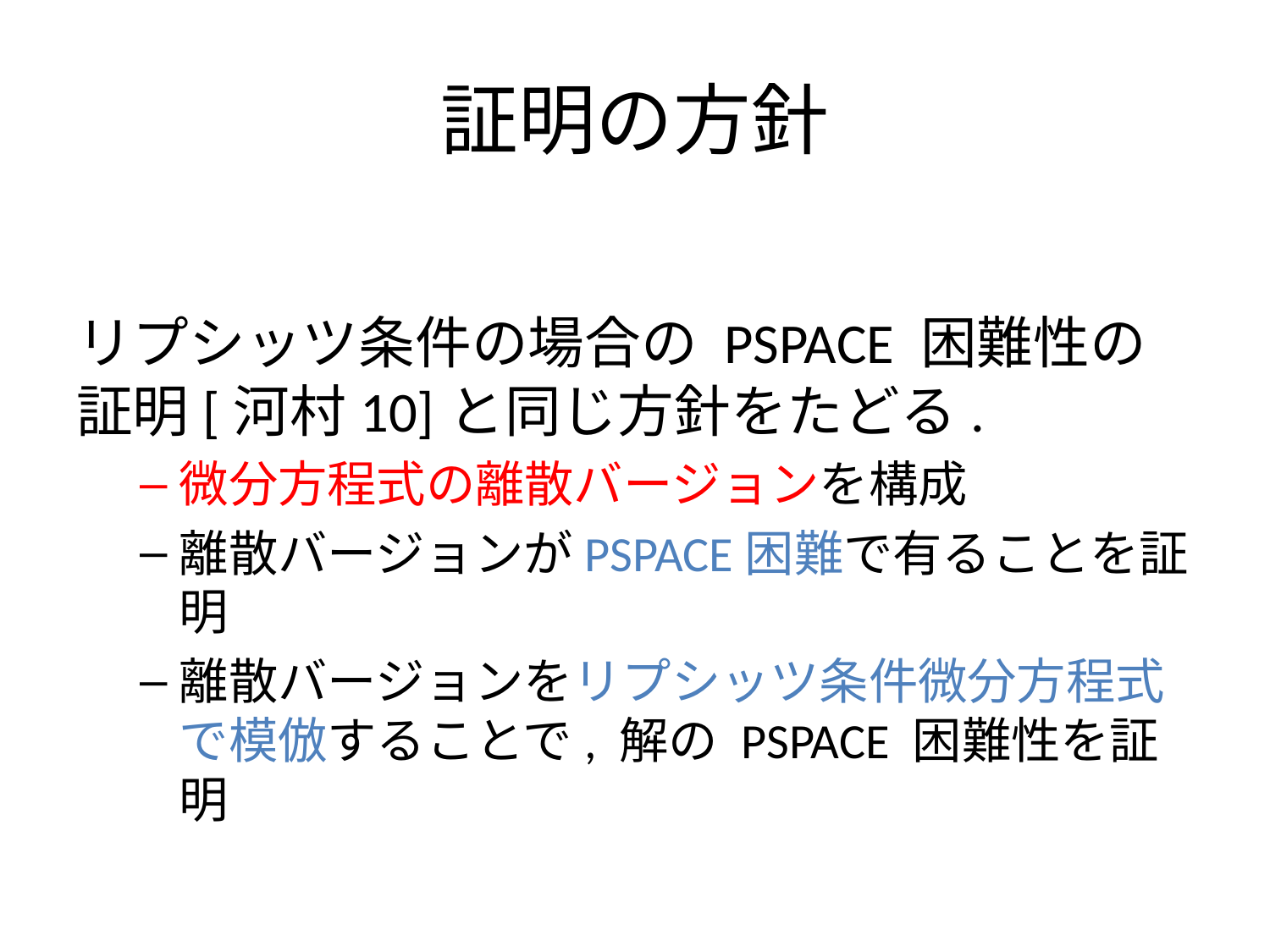

# 証明の方針

リプシッツ条件の場合の PSPACE 困難性の証明[河村10]と同じ方針をたどる.
微分方程式の離散バージョンを構成
離散バージョンがPSPACE困難で有ることを証明
離散バージョンをリプシッツ条件微分方程式で模倣することで, 解の PSPACE 困難性を証明